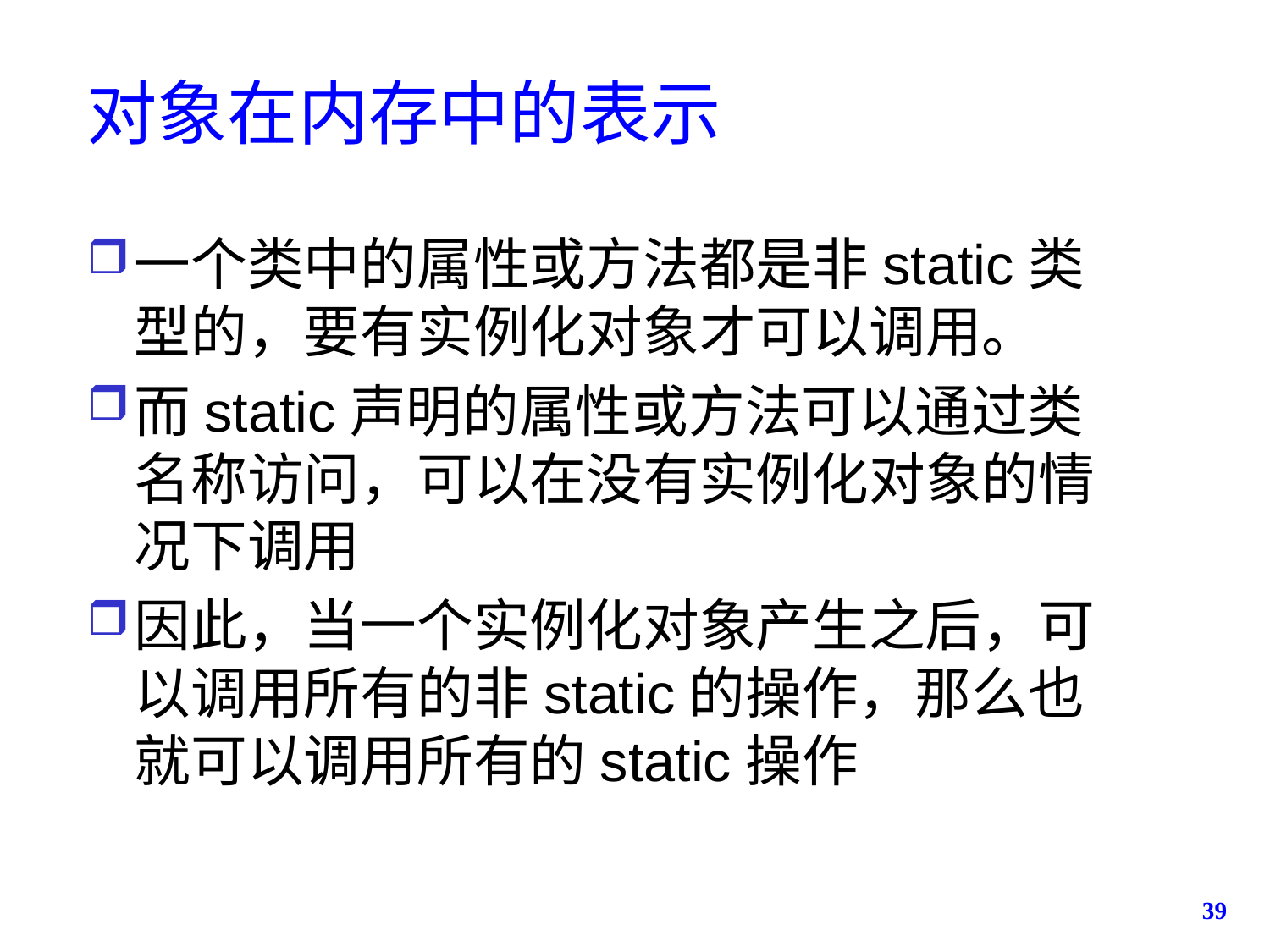

# 对象在内存中的表示
一个类中的属性或方法都是非static类型的，要有实例化对象才可以调用。
而static声明的属性或方法可以通过类名称访问，可以在没有实例化对象的情况下调用
因此，当一个实例化对象产生之后，可以调用所有的非static的操作，那么也就可以调用所有的static操作

39